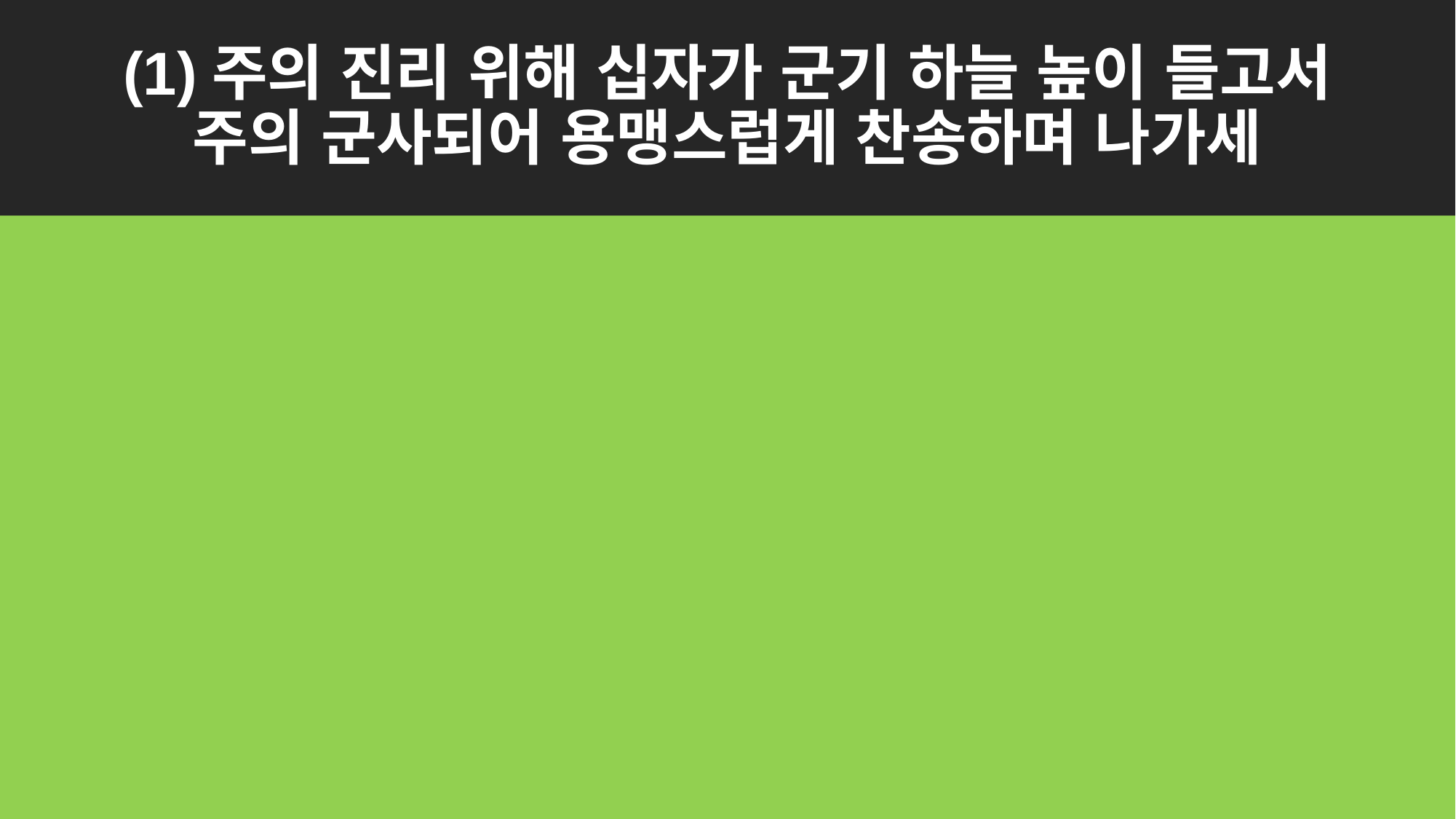

# (1)주의 진리 위해 십자가 군기 하늘 높이 들고서
주의 군사되어 용맹스럽게 찬송하며 나가세